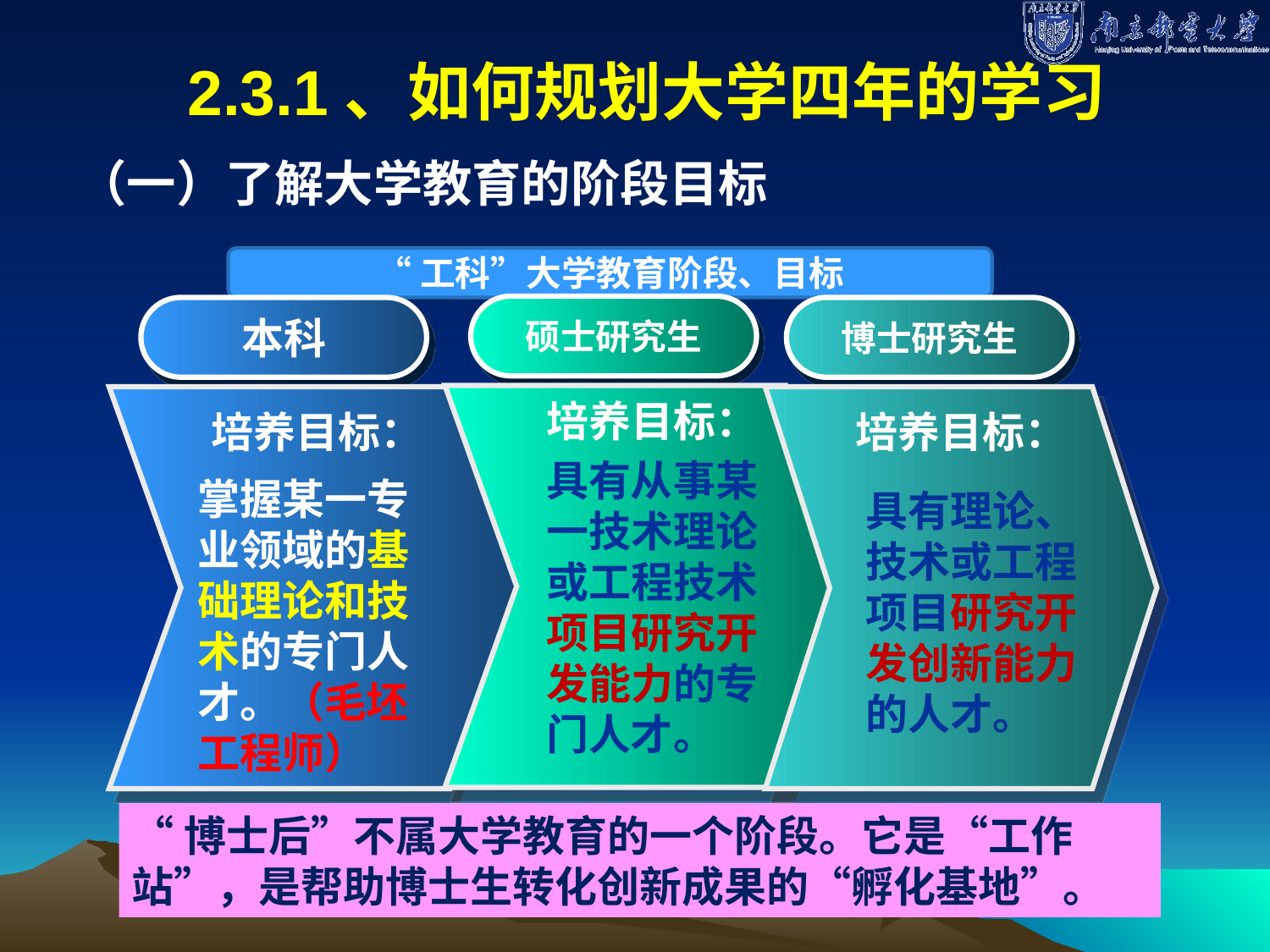

# 2.3.1、如何规划大学四年的学习
（一）了解大学教育的阶段目标
“工科”大学教育阶段、目标
硕士研究生

培养目标：
具有从事某一技术理论或工程技术项目研究开发能力的专门人才。
本科

培养目标：
掌握某一专业领域的基础理论和技术的专门人才。（毛坯工程师）
博士研究生

培养目标：
具有理论、技术或工程项目研究开发创新能力的人才。
“博士后”不属大学教育的一个阶段。它是“工作站”，是帮助博士生转化创新成果的“孵化基地”。